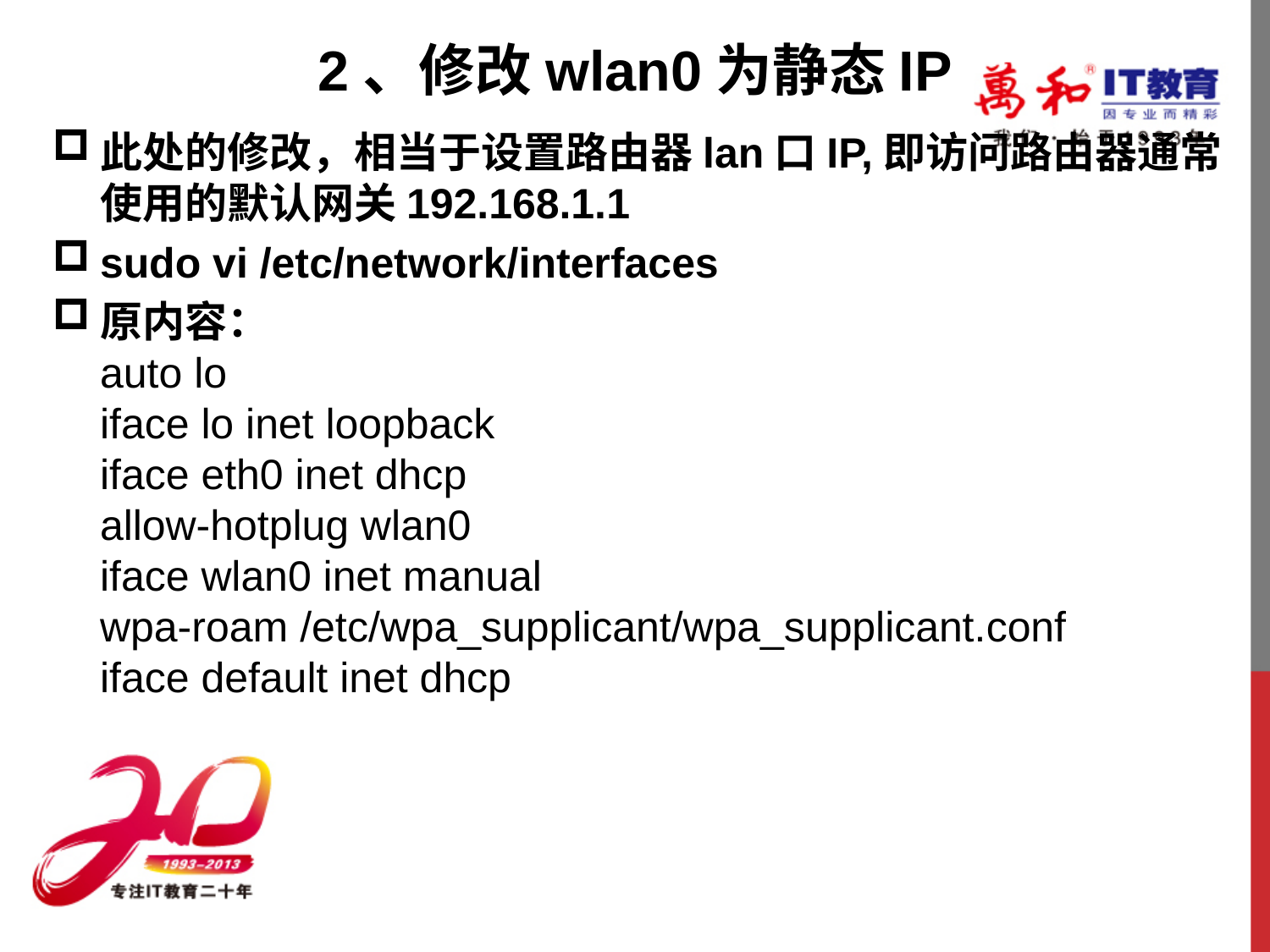

# 2、修改wlan0为静态IP
此处的修改，相当于设置路由器lan口IP,即访问路由器通常使用的默认网关192.168.1.1
sudo vi /etc/network/interfaces
原内容：
auto lo
iface lo inet loopback
iface eth0 inet dhcp
allow-hotplug wlan0
iface wlan0 inet manual
wpa-roam /etc/wpa_supplicant/wpa_supplicant.conf
iface default inet dhcp